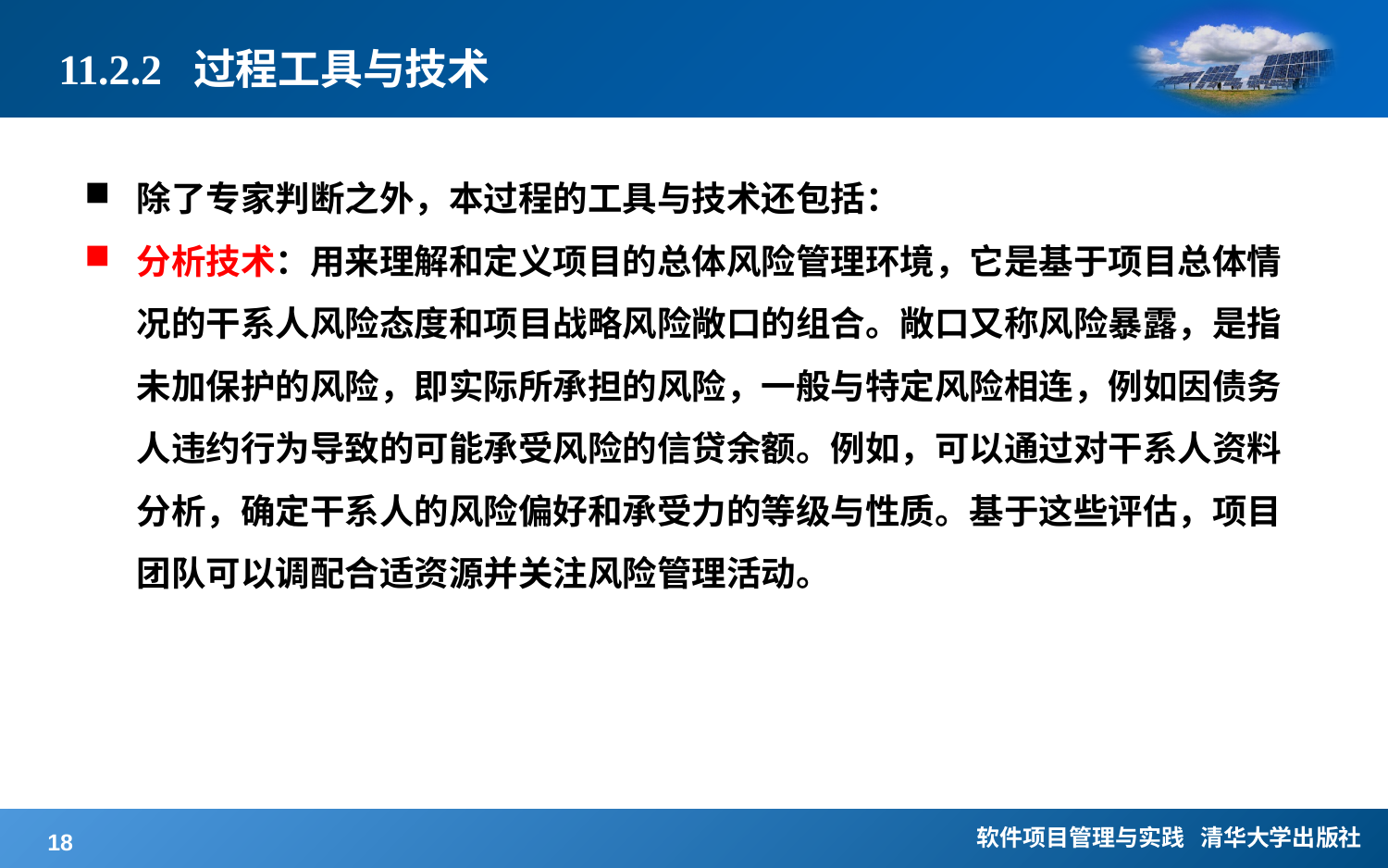

# 11.2.2  过程工具与技术
除了专家判断之外，本过程的工具与技术还包括：
分析技术：用来理解和定义项目的总体风险管理环境，它是基于项目总体情况的干系人风险态度和项目战略风险敞口的组合。敞口又称风险暴露，是指未加保护的风险，即实际所承担的风险，一般与特定风险相连，例如因债务人违约行为导致的可能承受风险的信贷余额。例如，可以通过对干系人资料分析，确定干系人的风险偏好和承受力的等级与性质。基于这些评估，项目团队可以调配合适资源并关注风险管理活动。